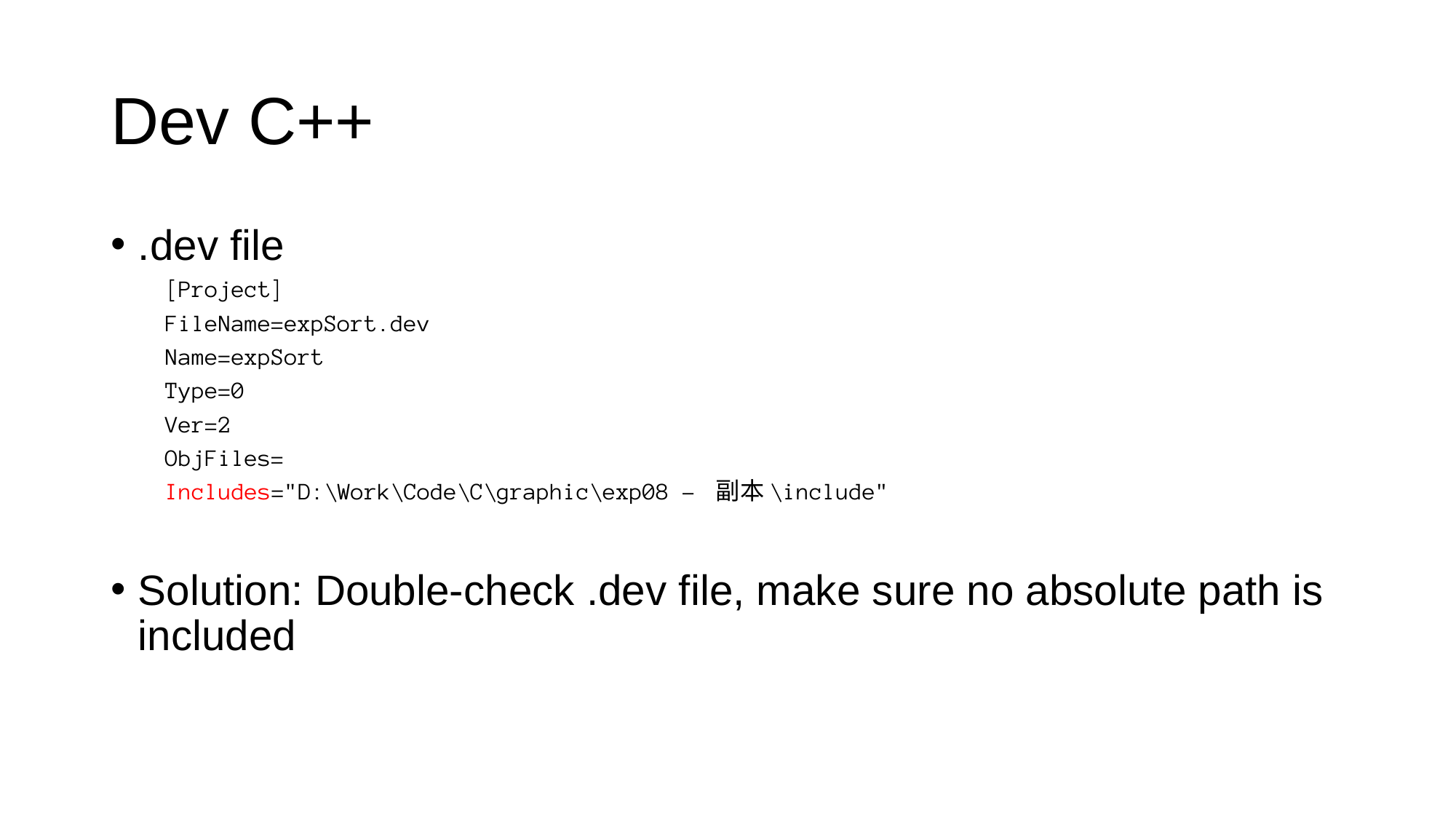

# Dev C++
.dev file
[Project]
FileName=expSort.dev
Name=expSort
Type=0
Ver=2
ObjFiles=
Includes="D:\Work\Code\C\graphic\exp08 - 副本\include"

Solution: Double-check .dev file, make sure no absolute path is included